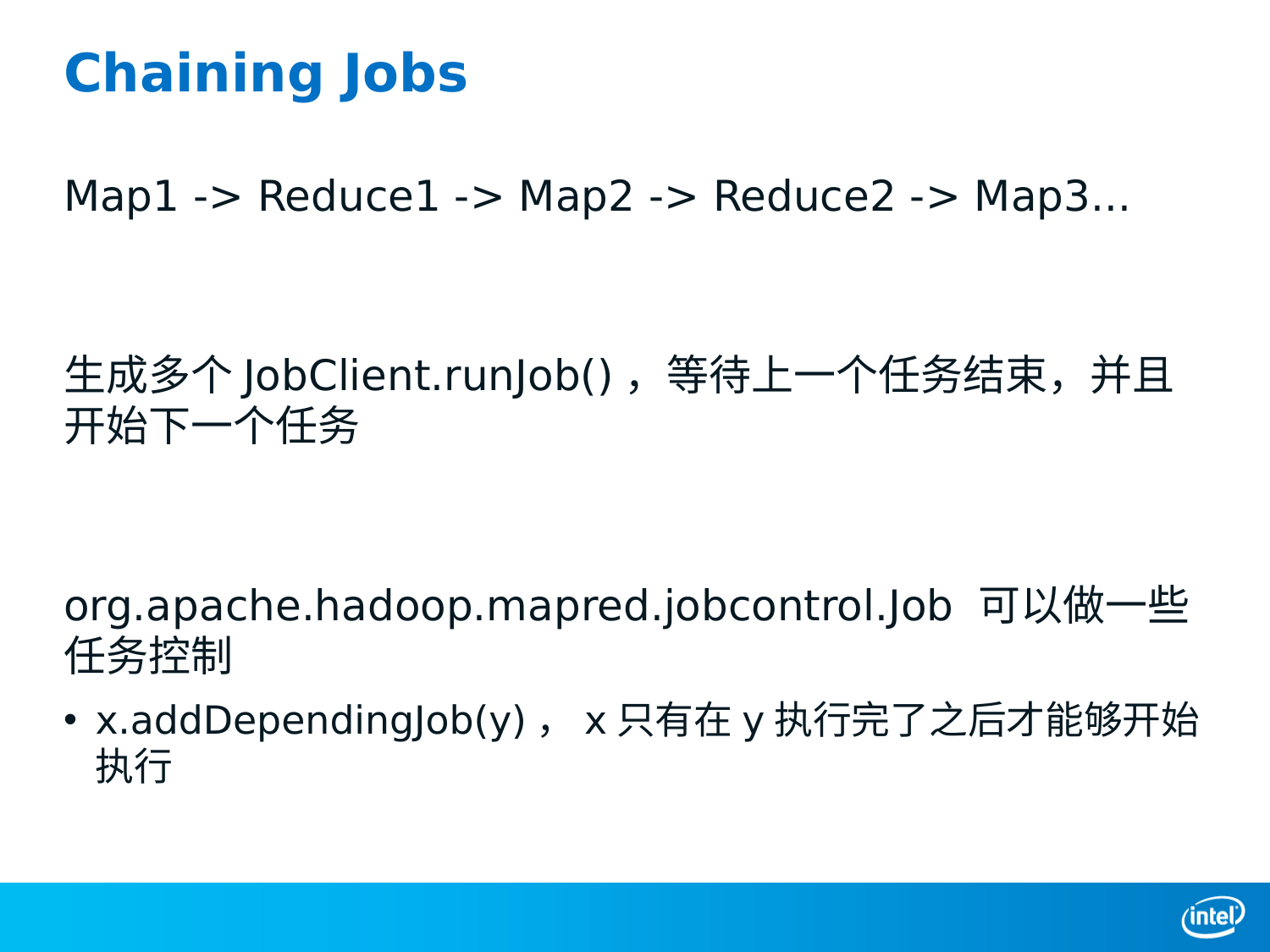

# Chaining Jobs
Map1 -> Reduce1 -> Map2 -> Reduce2 -> Map3...

生成多个JobClient.runJob()，等待上一个任务结束，并且开始下一个任务

org.apache.hadoop.mapred.jobcontrol.Job 可以做一些任务控制
x.addDependingJob(y)，x只有在y执行完了之后才能够开始执行